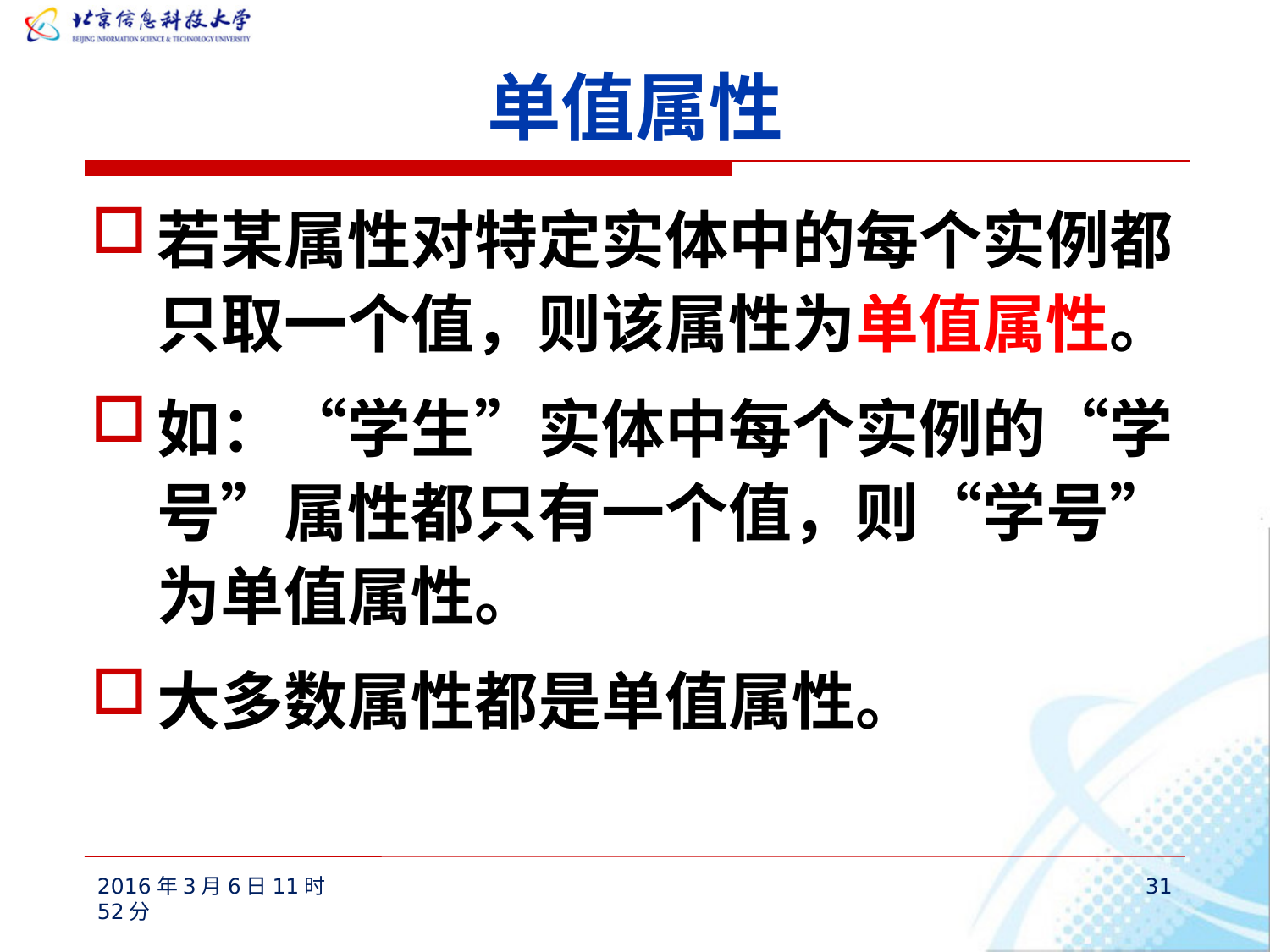

# 单值属性
若某属性对特定实体中的每个实例都只取一个值，则该属性为单值属性。
如：“学生”实体中每个实例的“学号”属性都只有一个值，则“学号”为单值属性。
大多数属性都是单值属性。
2016年3月6日11时52分
31